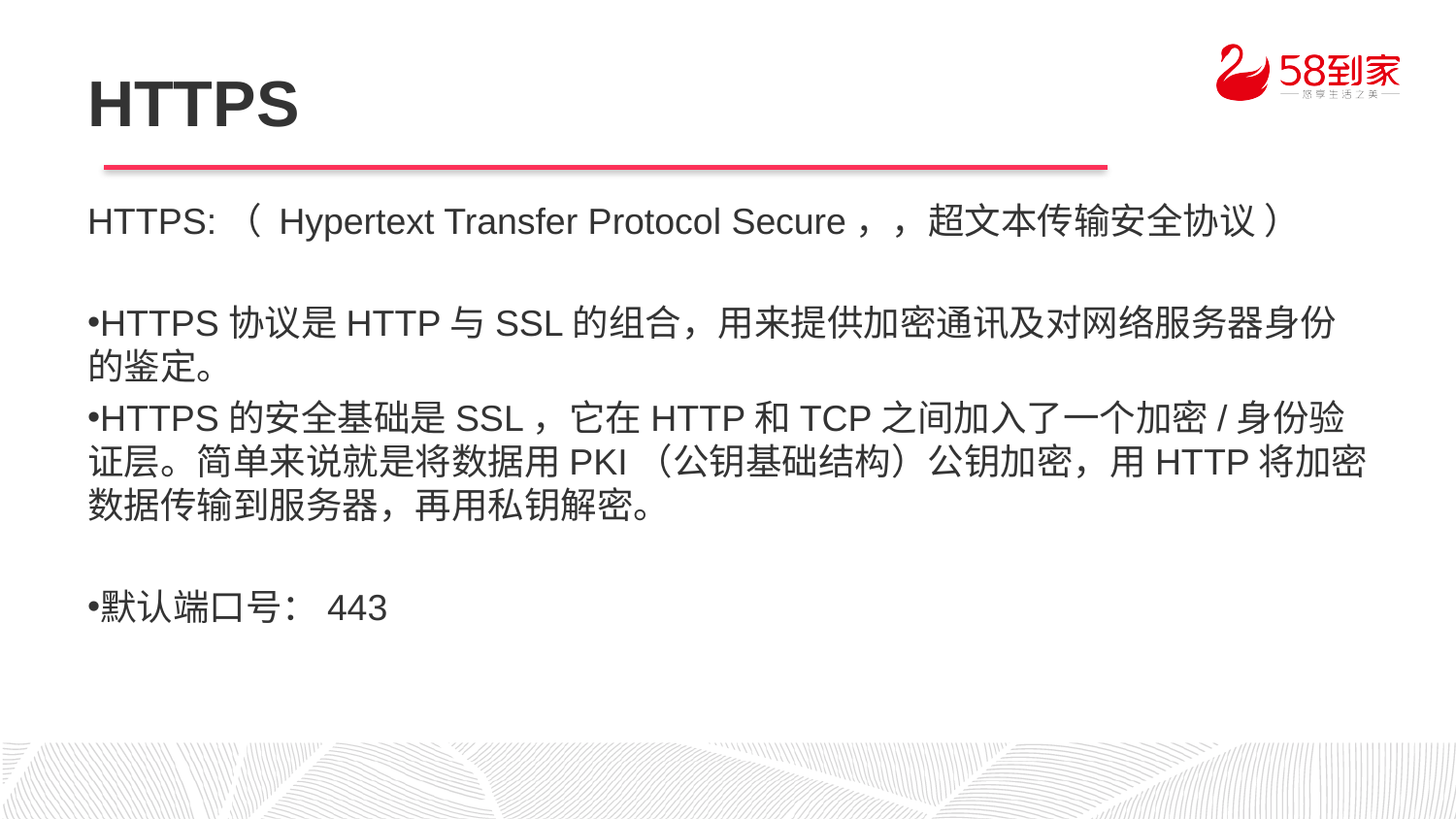

# HTTPS
HTTPS:（ Hypertext Transfer Protocol Secure，，超文本传输安全协议 ）

HTTPS协议是HTTP与SSL的组合，用来提供加密通讯及对网络服务器身份的鉴定。
HTTPS的安全基础是SSL，它在HTTP和TCP之间加入了一个加密/身份验证层。简单来说就是将数据用PKI（公钥基础结构）公钥加密，用HTTP将加密数据传输到服务器，再用私钥解密。

默认端口号：443